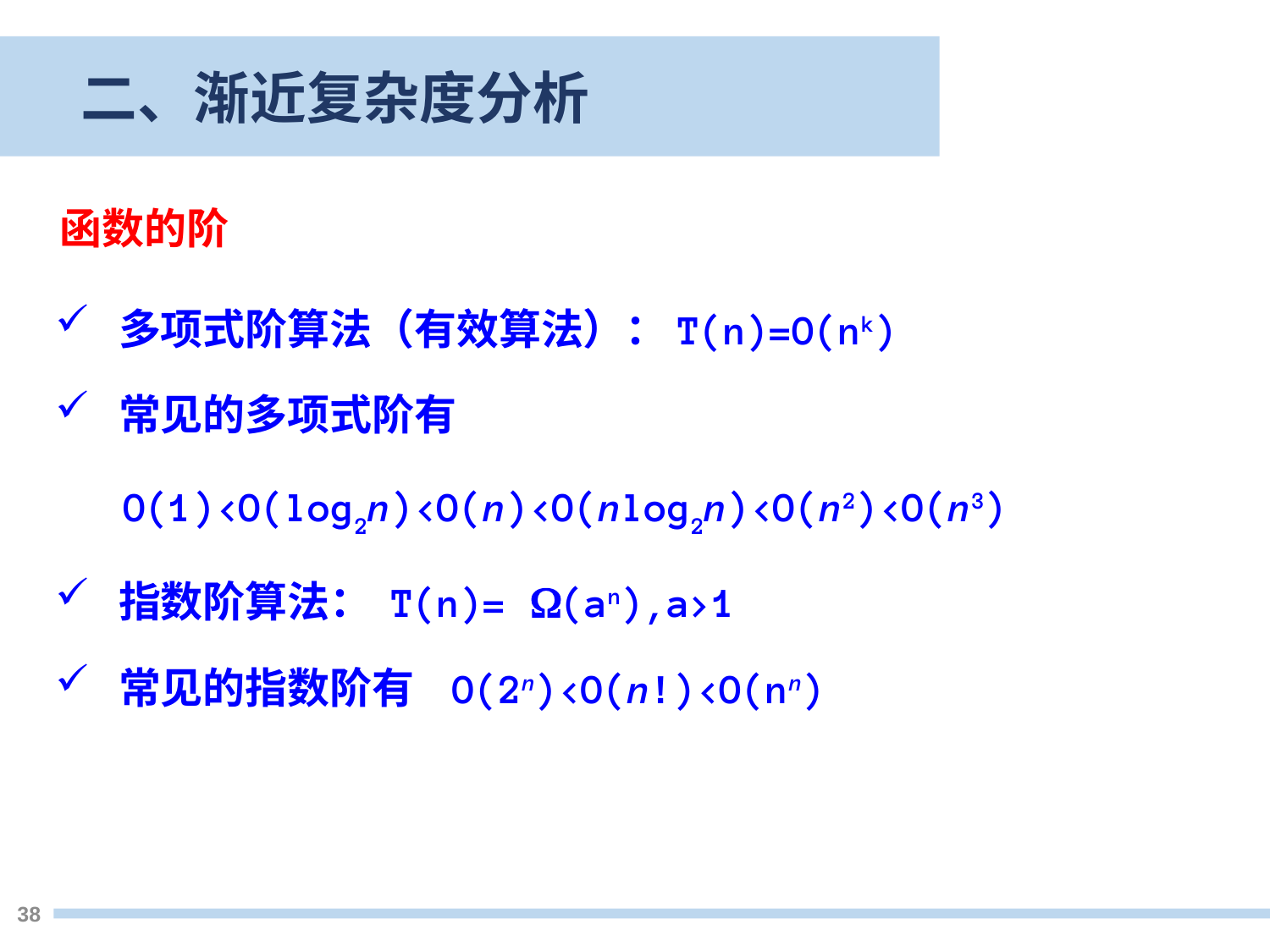

二、渐近复杂度分析
函数的阶
多项式阶算法（有效算法）：T(n)=O(nk)
常见的多项式阶有
   O(1)<O(log2n)<O(n)<O(nlog2n)<O(n2)<O(n3)
指数阶算法： T(n)= Ω(an),a>1
常见的指数阶有   O(2n)<O(n!)<O(nn)
38